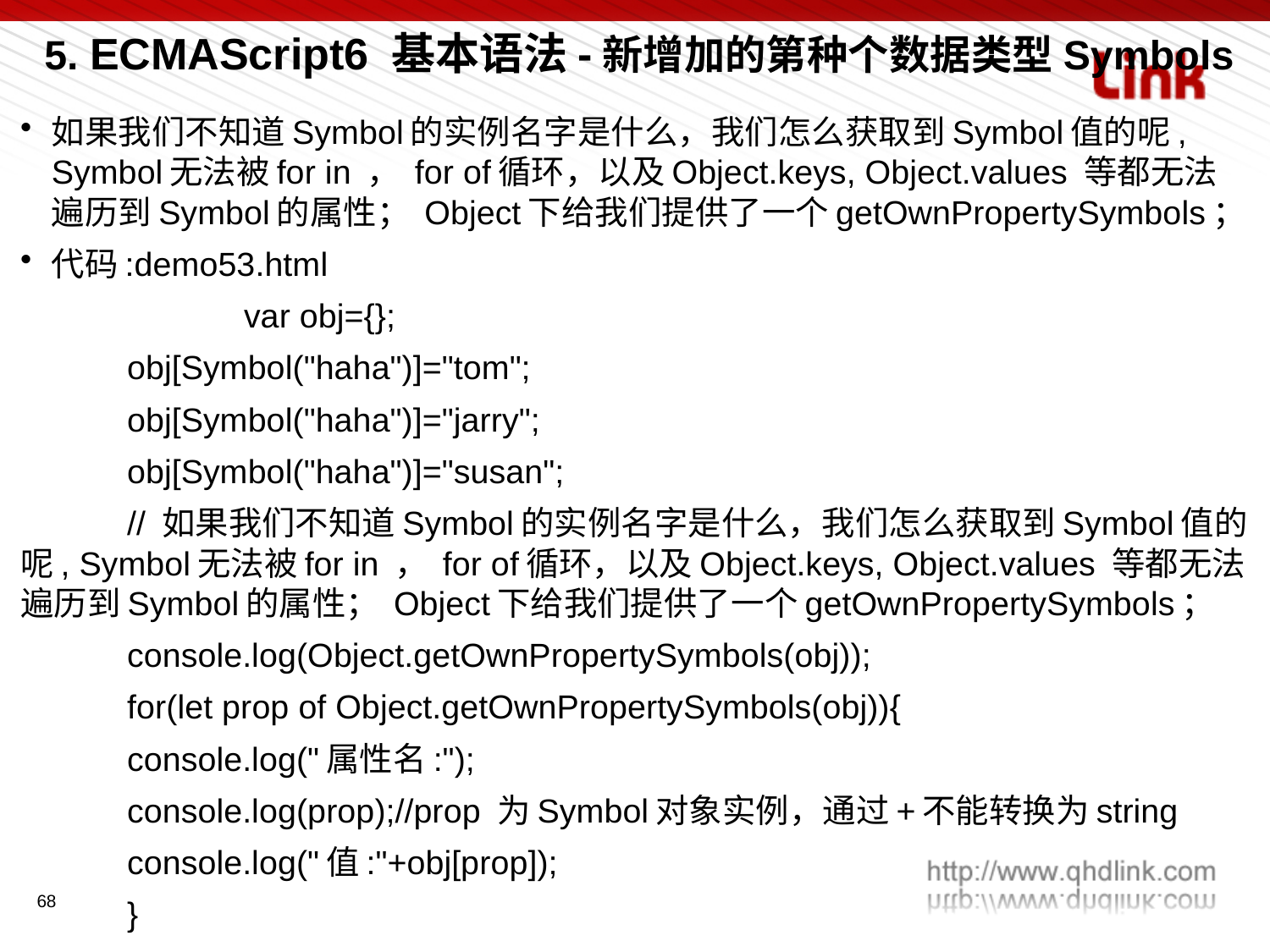

5. ECMAScript6 基本语法-新增加的第种个数据类型Symbols
如果我们不知道Symbol的实例名字是什么，我们怎么获取到Symbol值的呢, Symbol无法被for in ， for of循环，以及Object.keys, Object.values 等都无法遍历到Symbol的属性； Object下给我们提供了一个getOwnPropertySymbols；
代码:demo53.html
                        var obj={};
		obj[Symbol("haha")]="tom";
		obj[Symbol("haha")]="jarry";
		obj[Symbol("haha")]="susan";
		// 如果我们不知道Symbol的实例名字是什么，我们怎么获取到Symbol值的呢, Symbol无法被for in ， for of循环，以及Object.keys, Object.values 等都无法遍历到Symbol的属性； Object下给我们提供了一个getOwnPropertySymbols；
		console.log(Object.getOwnPropertySymbols(obj));
		for(let prop of Object.getOwnPropertySymbols(obj)){
			console.log("属性名:");
			console.log(prop);//prop 为Symbol对象实例，通过+不能转换为string
			console.log("值:"+obj[prop]);
		}
68